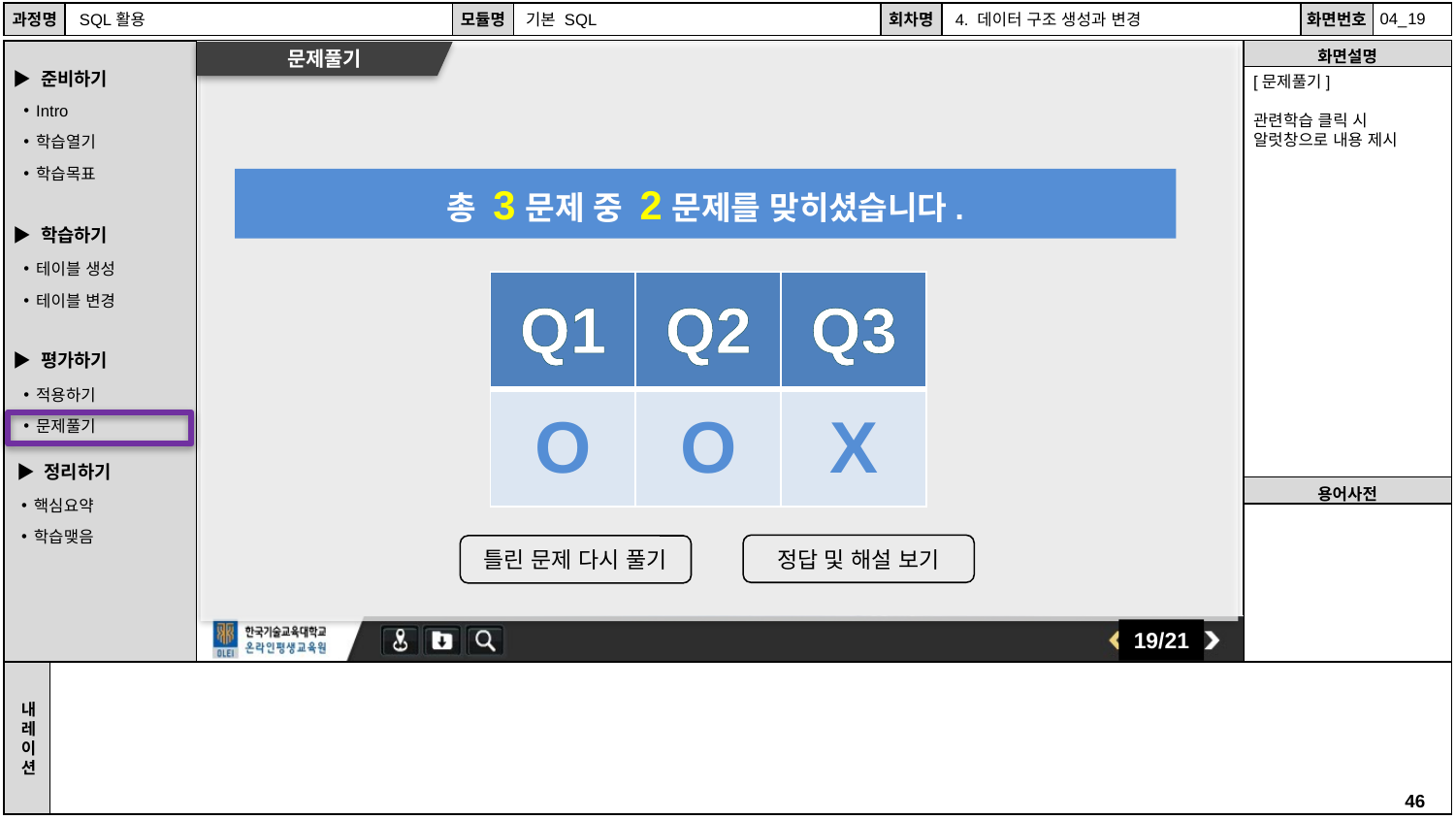

19
문제풀기

[문제풀기]

관련학습 클릭 시 알럿창으로 내용 제시
총 3문제 중 2문제를 맞히셨습니다.
| Q1 | Q2 | Q3 |
| --- | --- | --- |
| O | O | X |

정답 및 해설 보기
틀린 문제 다시 풀기
19/21
08